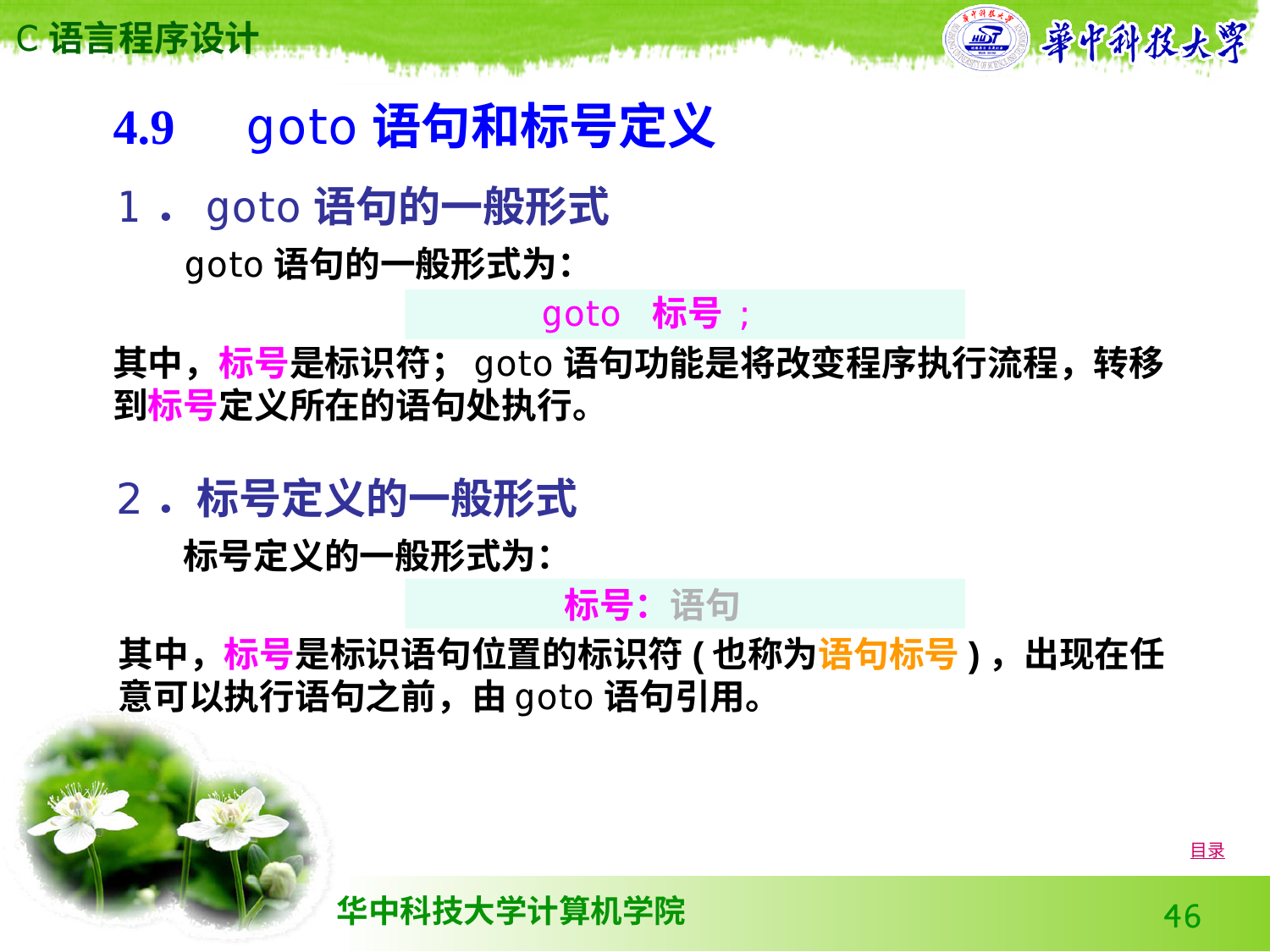

4.9　goto语句和标号定义
1．goto语句的一般形式
       goto语句的一般形式为：
goto  标号 ;
其中，标号是标识符；goto语句功能是将改变程序执行流程，转移到标号定义所在的语句处执行。

2．标号定义的一般形式
       标号定义的一般形式为：
标号：语句
其中，标号是标识语句位置的标识符(也称为语句标号)，出现在任意可以执行语句之前，由goto语句引用。

目录
46